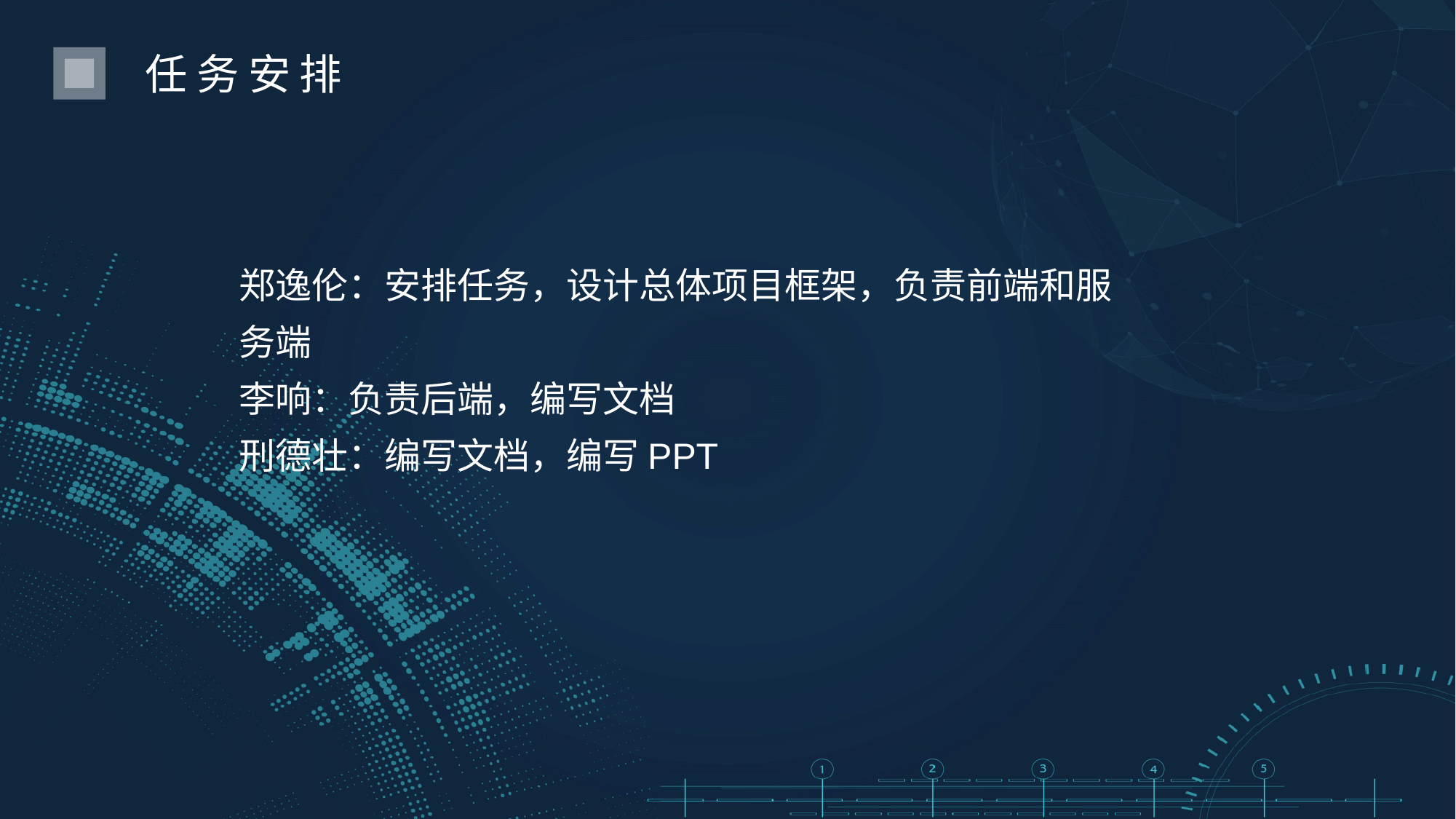

任务安排

郑逸伦：安排任务，设计总体项目框架，负责前端和服务端
李响：负责后端，编写文档
刑德壮：编写文档，编写PPT